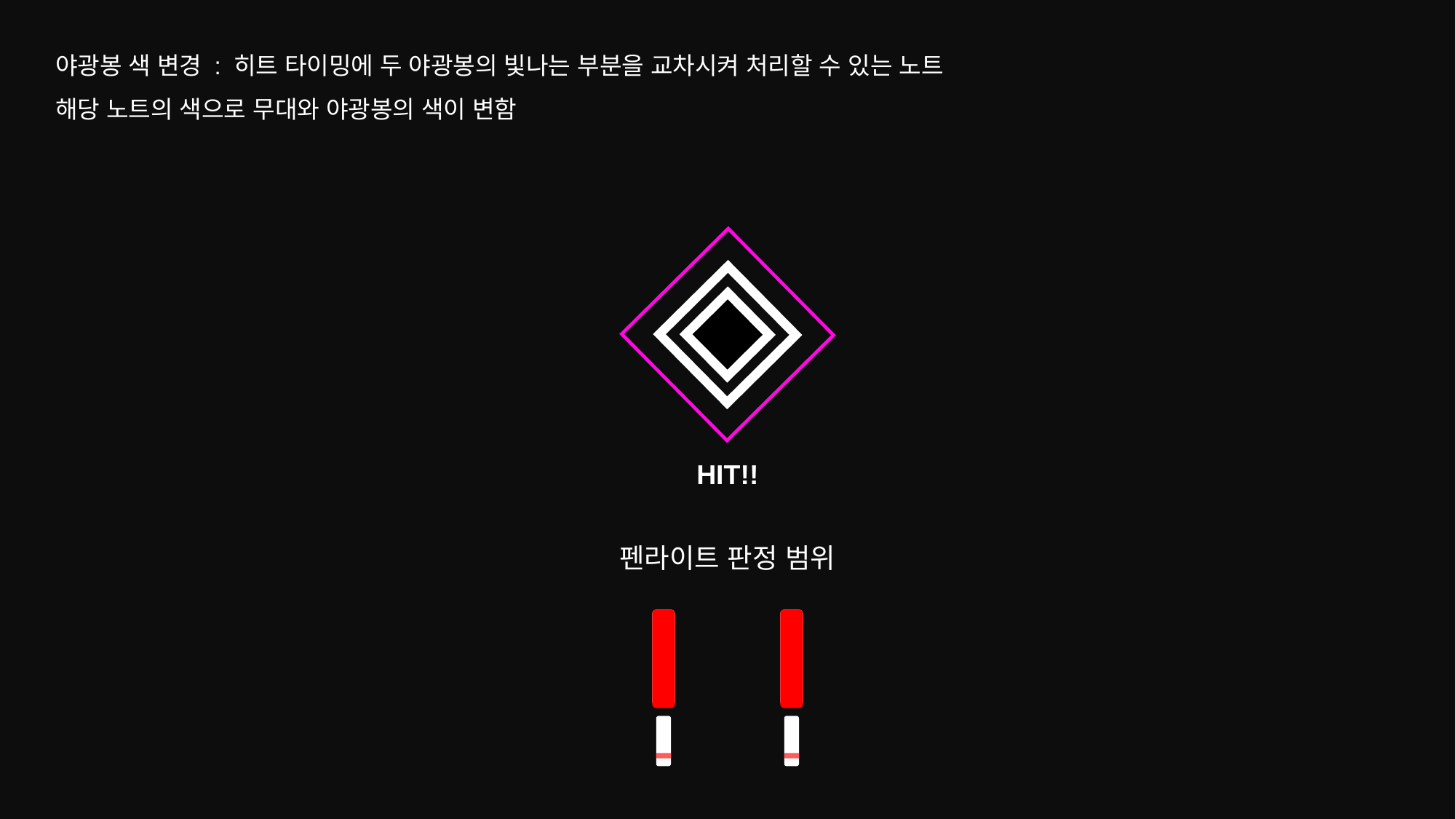

야광봉 색 변경 : 히트 타이밍에 두 야광봉의 빛나는 부분을 교차시켜 처리할 수 있는 노트
해당 노트의 색으로 무대와 야광봉의 색이 변함

HIT!!
펜라이트 판정 범위